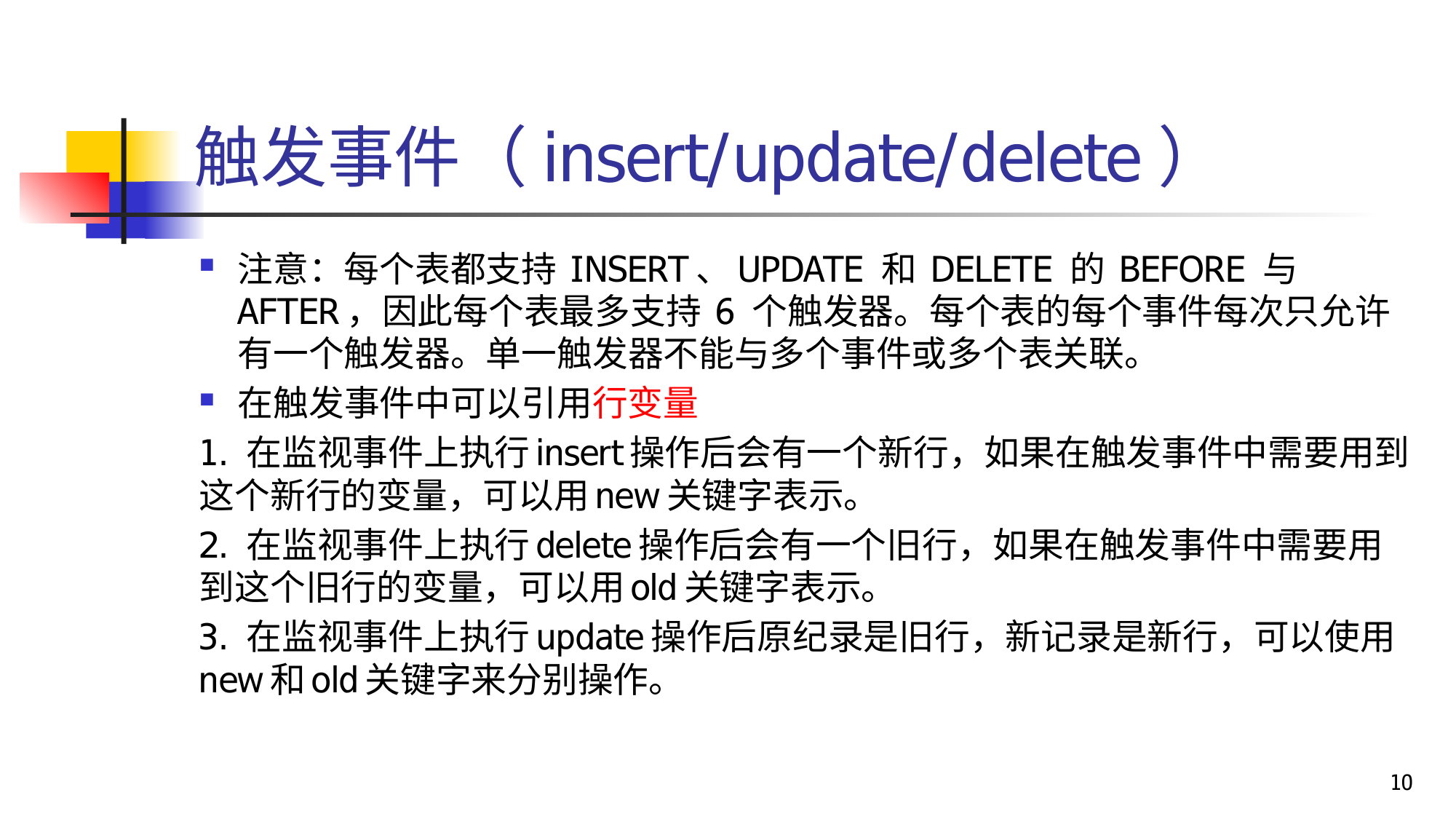

# 触发事件（insert/update/delete）
注意：每个表都支持 INSERT、UPDATE 和 DELETE 的 BEFORE 与 AFTER，因此每个表最多支持 6 个触发器。每个表的每个事件每次只允许有一个触发器。单一触发器不能与多个事件或多个表关联。
在触发事件中可以引用行变量
1. 在监视事件上执行insert操作后会有一个新行，如果在触发事件中需要用到这个新行的变量，可以用new关键字表示。
2. 在监视事件上执行delete操作后会有一个旧行，如果在触发事件中需要用到这个旧行的变量，可以用old关键字表示。
3. 在监视事件上执行update操作后原纪录是旧行，新记录是新行，可以使用new和old关键字来分别操作。

10